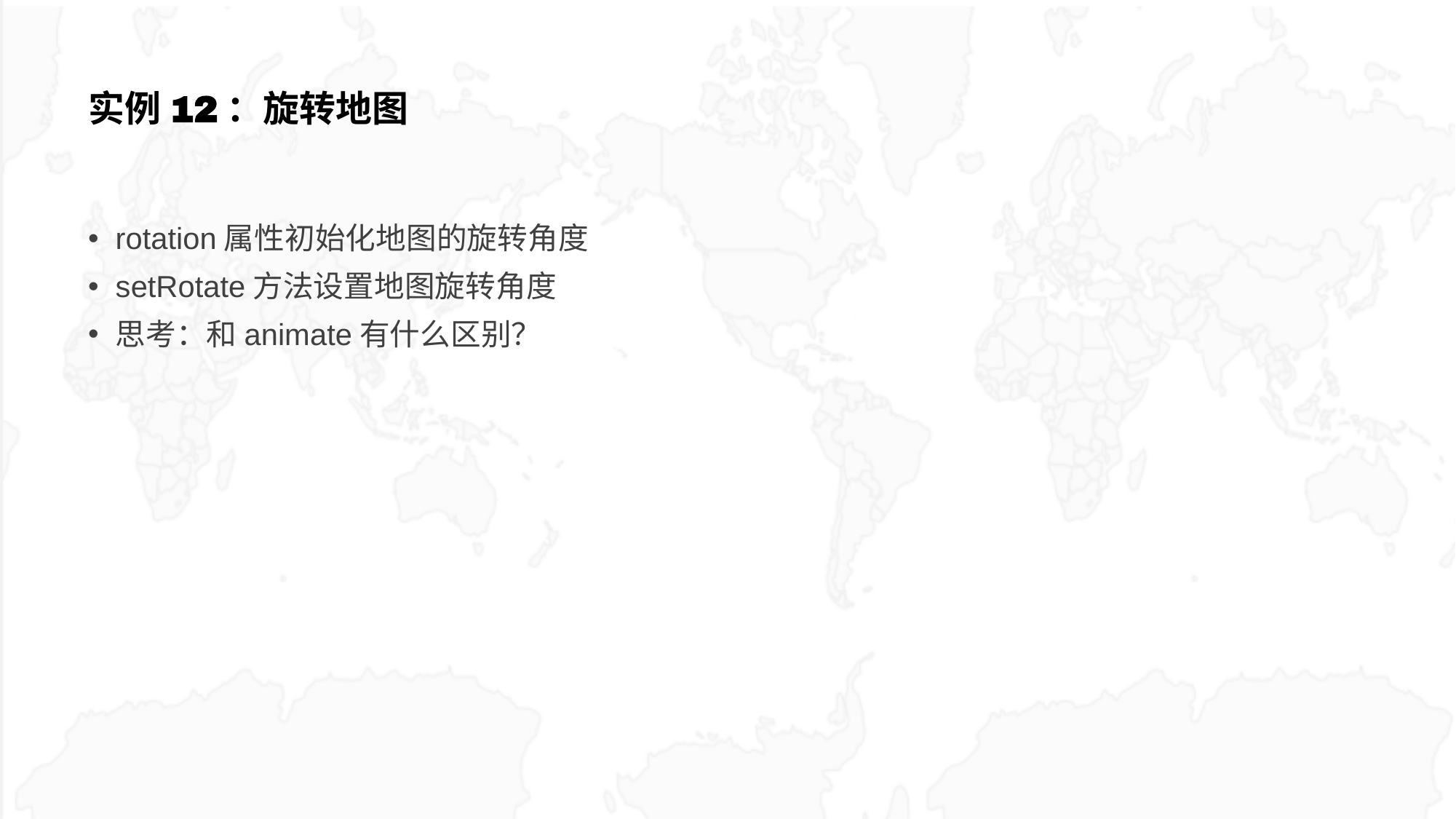

# 实例12：旋转地图
rotation属性初始化地图的旋转角度
setRotate方法设置地图旋转角度
思考：和animate有什么区别？